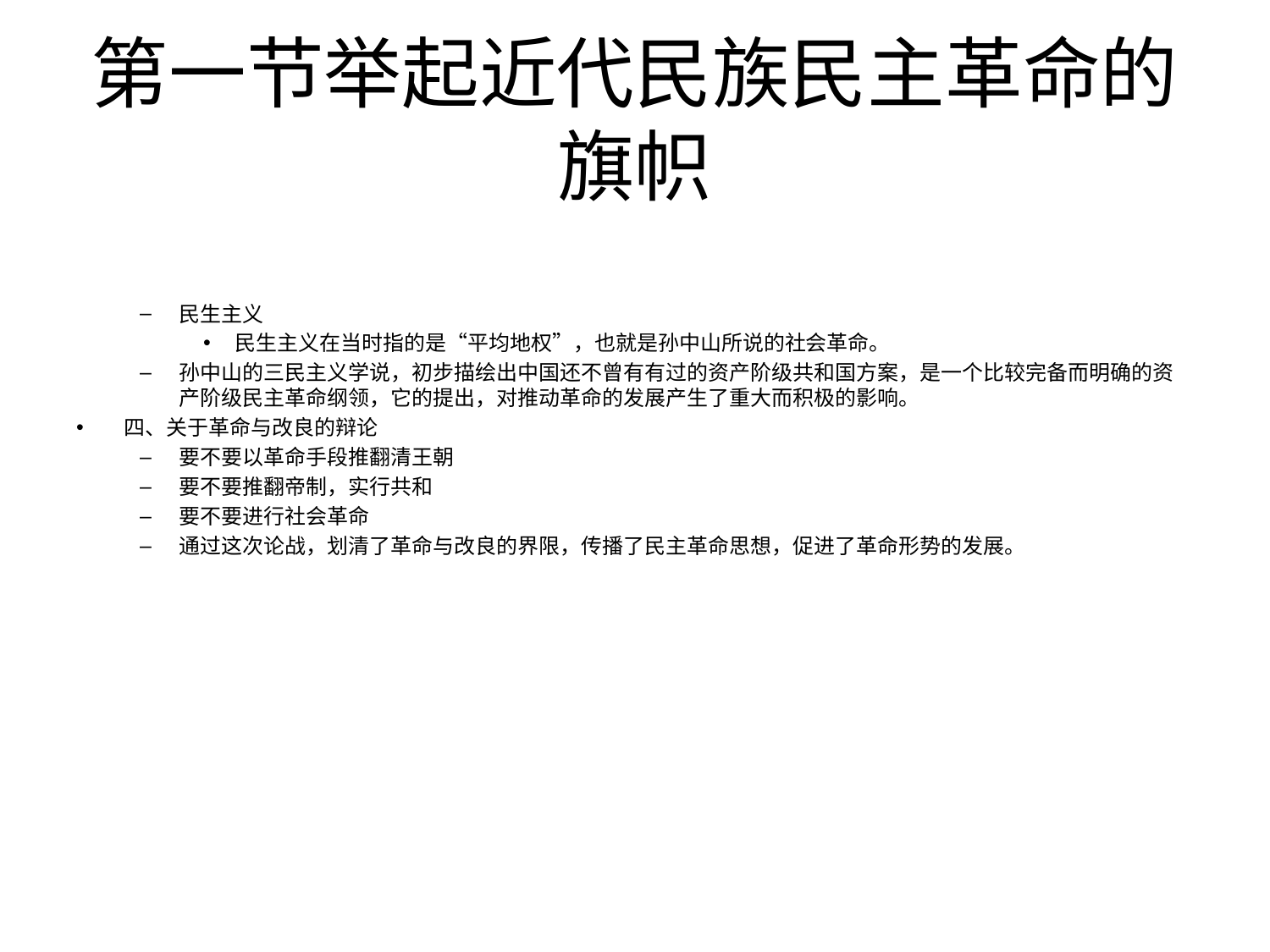

# 第一节举起近代民族民主革命的旗帜

民生主义
民生主义在当时指的是“平均地权”，也就是孙中山所说的社会革命。
孙中山的三民主义学说，初步描绘出中国还不曾有有过的资产阶级共和国方案，是一个比较完备而明确的资产阶级民主革命纲领，它的提出，对推动革命的发展产生了重大而积极的影响。
四、关于革命与改良的辩论
要不要以革命手段推翻清王朝
要不要推翻帝制，实行共和
要不要进行社会革命
通过这次论战，划清了革命与改良的界限，传播了民主革命思想，促进了革命形势的发展。